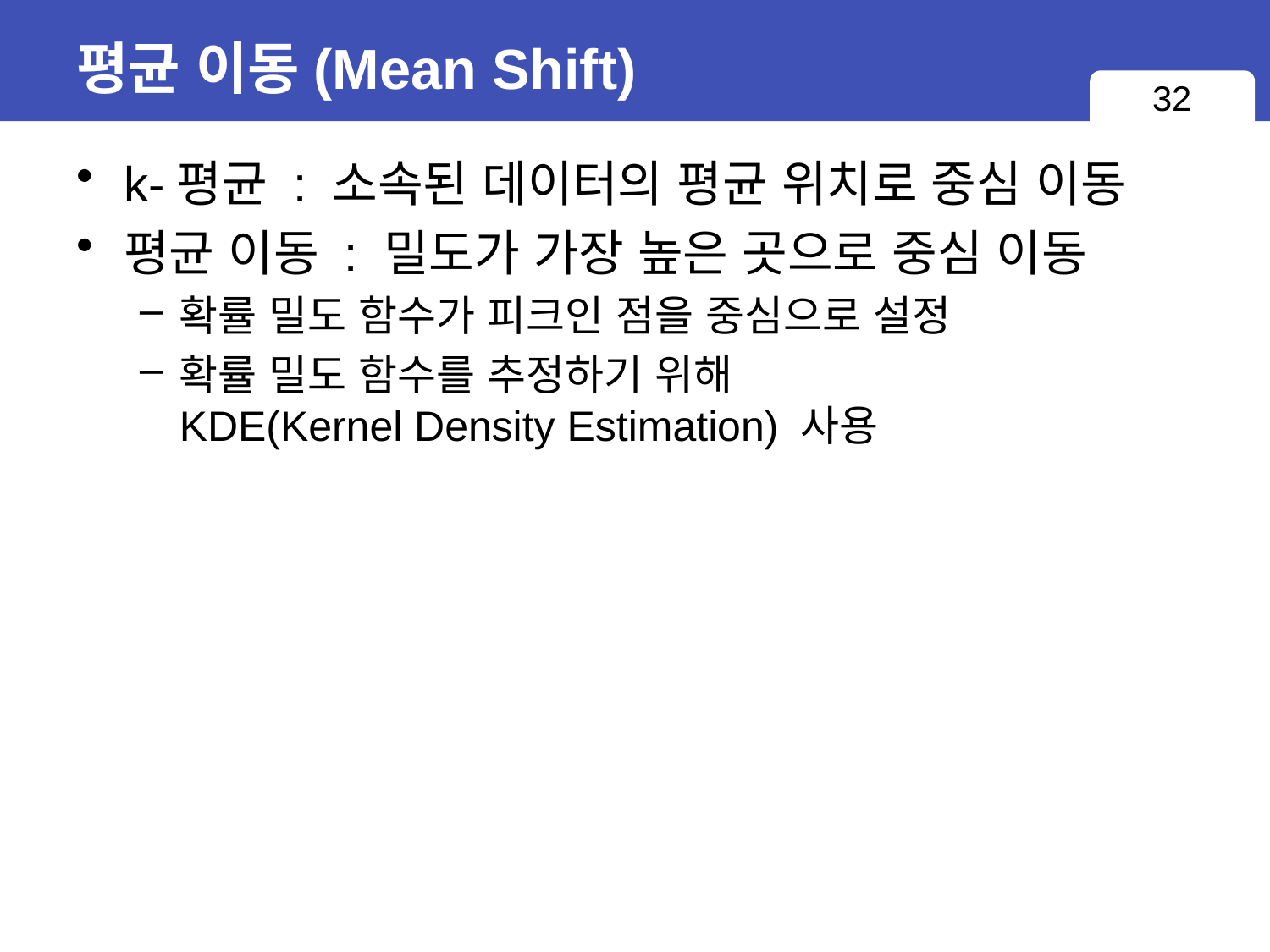

# 평균 이동(Mean Shift)
32
k-평균 : 소속된 데이터의 평균 위치로 중심 이동
평균 이동 : 밀도가 가장 높은 곳으로 중심 이동
확률 밀도 함수가 피크인 점을 중심으로 설정
확률 밀도 함수를 추정하기 위해
KDE(Kernel Density Estimation) 사용